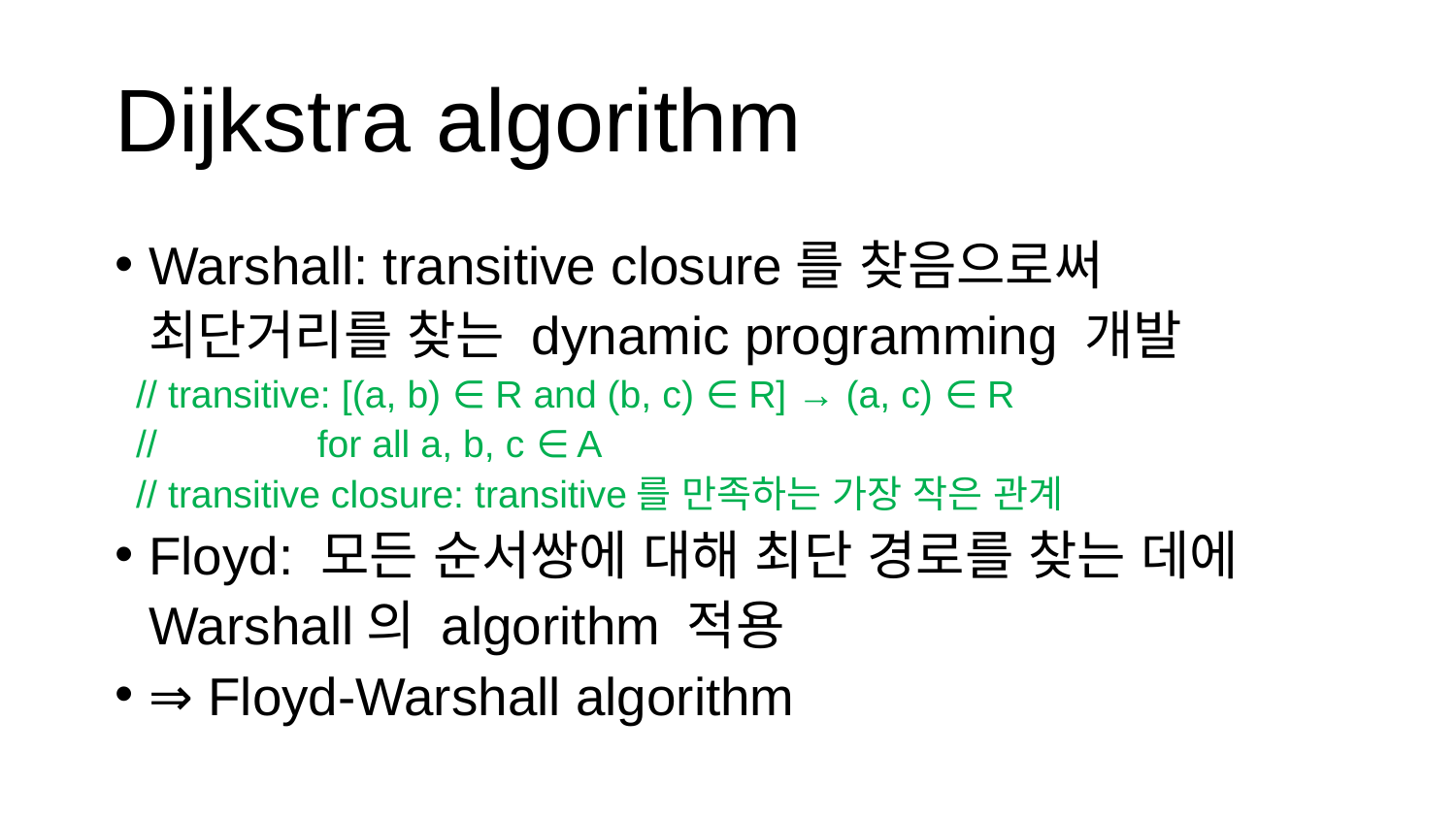

# Dijkstra algorithm
Warshall: transitive closure를 찾음으로써 최단거리를 찾는 dynamic programming 개발
  // transitive: [(a, b) ∈ R and (b, c) ∈ R] → (a, c) ∈ R
  //               for all a, b, c ∈ A
  // transitive closure: transitive를 만족하는 가장 작은 관계
Floyd: 모든 순서쌍에 대해 최단 경로를 찾는 데에 Warshall의 algorithm 적용
⇒ Floyd-Warshall algorithm